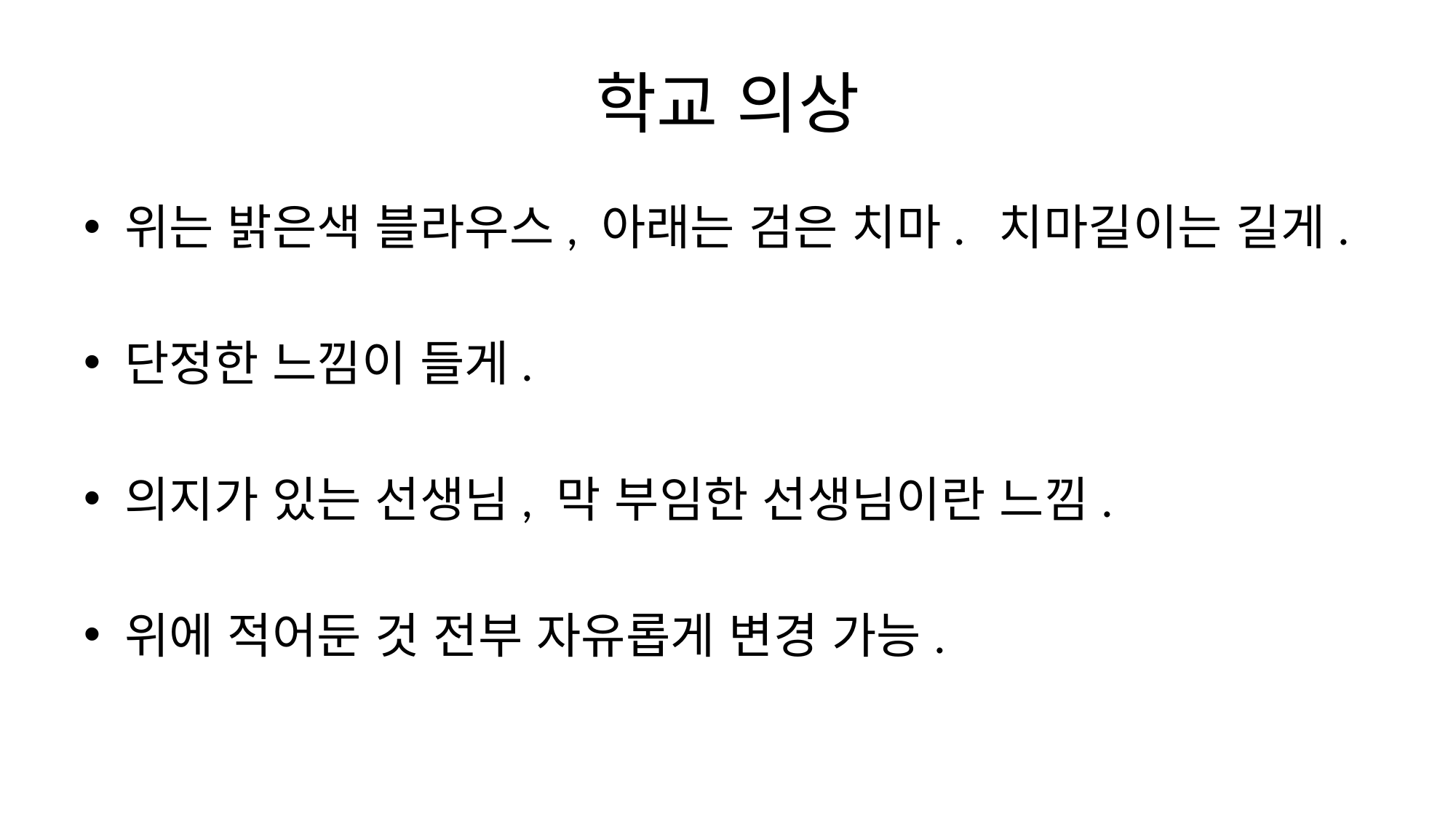

# 학교 의상
위는 밝은색 블라우스, 아래는 검은 치마.  치마길이는 길게.

단정한 느낌이 들게.

의지가 있는 선생님, 막 부임한 선생님이란 느낌.

위에 적어둔 것 전부 자유롭게 변경 가능.